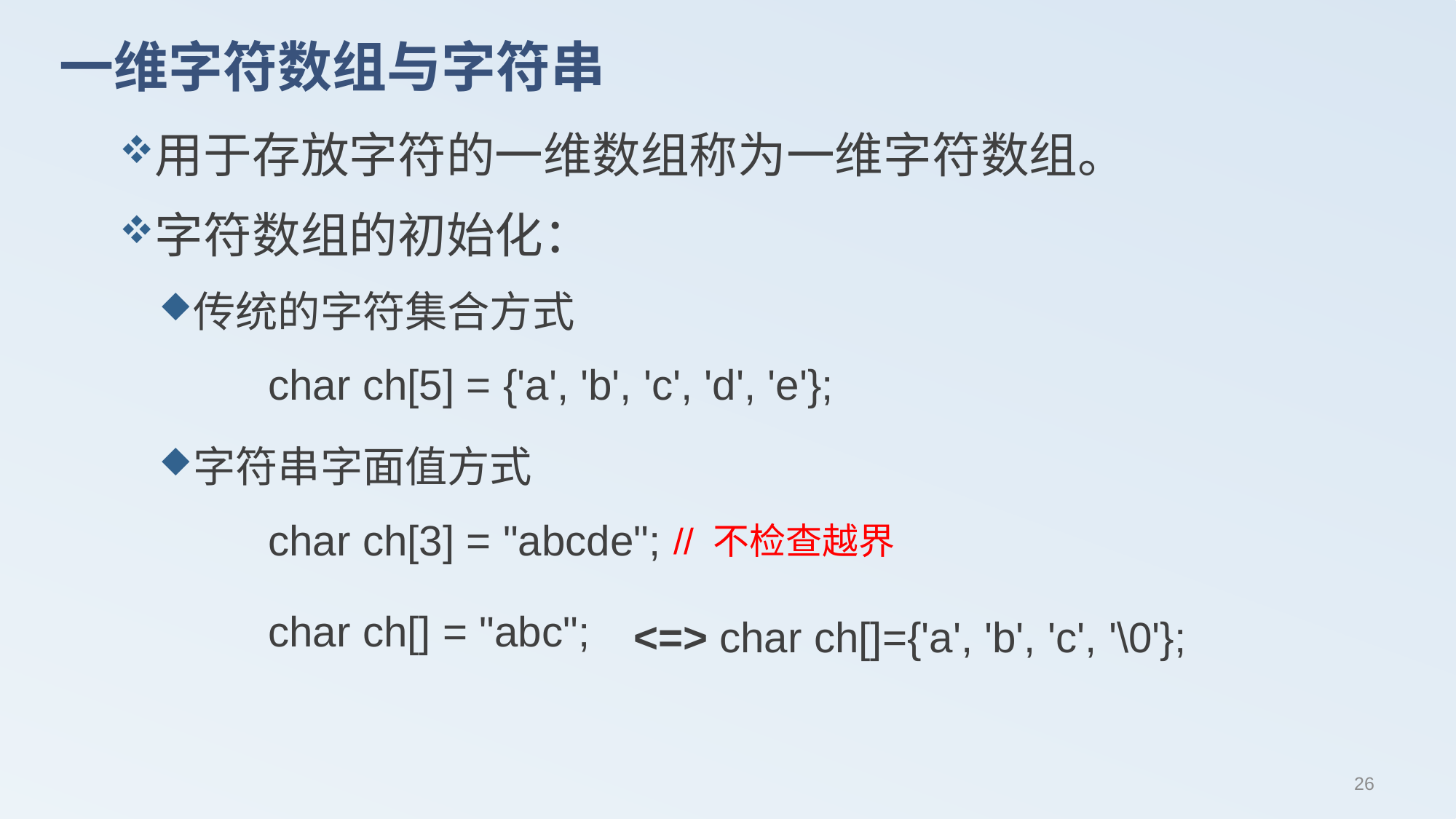

# 一维字符数组与字符串
用于存放字符的一维数组称为一维字符数组。
字符数组的初始化：
传统的字符集合方式
	char ch[5] = {'a', 'b', 'c', 'd', 'e'};
字符串字面值方式
	char ch[3] = "abcde";
	char ch[] = "abc";
// 不检查越界
<=> char ch[]={'a', 'b', 'c', '\0'};